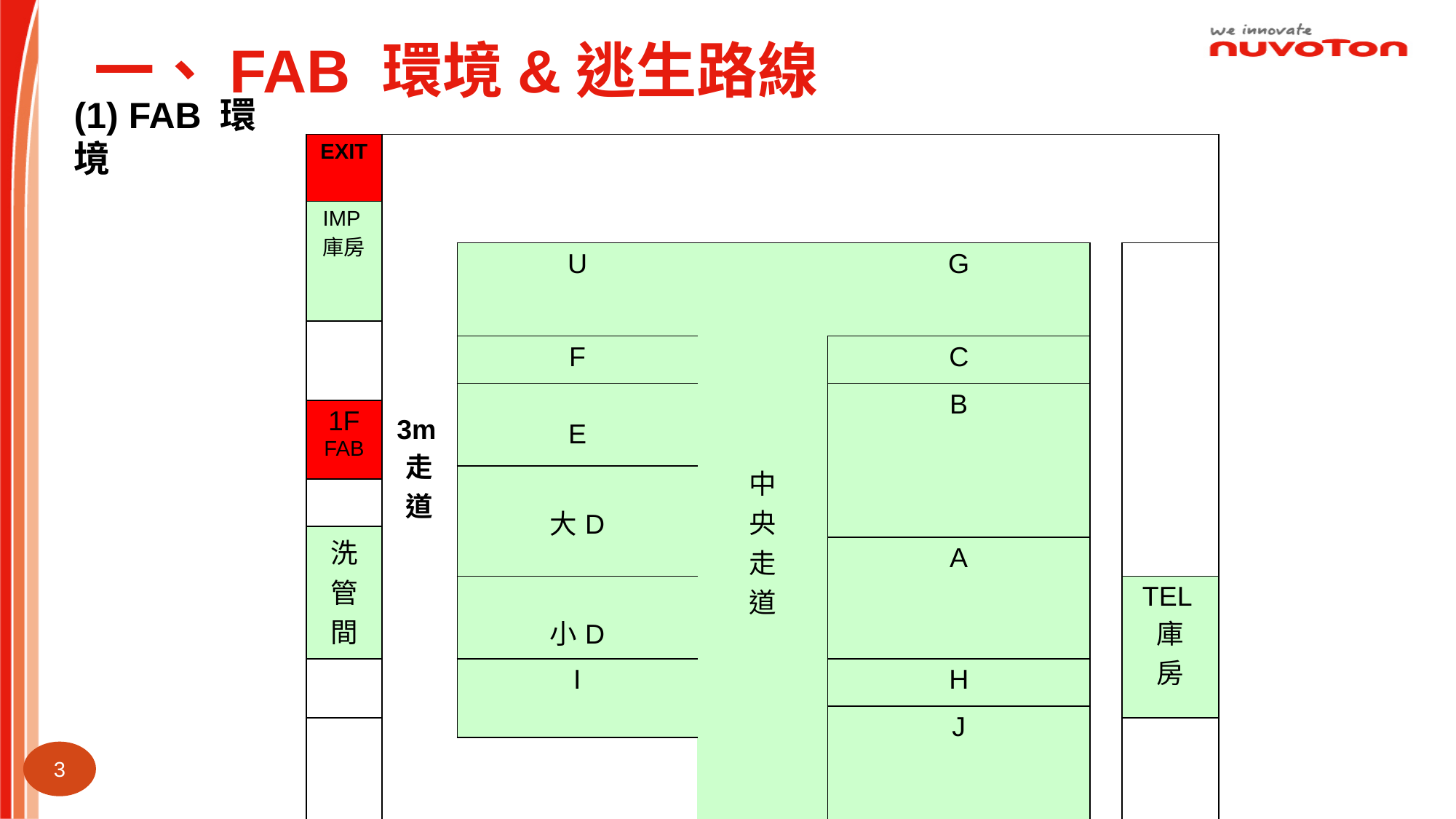

# 一、FAB 環境&逃生路線
| EXIT | 3m走道 |  |  |  |  |  |
| --- | --- | --- | --- | --- | --- | --- |
| IMP庫房 |  |  |  |  |  |  |
|  |  | U | 中 央 走 道 | G |  |  |
|  |  |  |  |  |  |  |
|  |  | F |  | C |  |  |
|  |  | E |  | B |  |  |
| 1F FAB |  |  |  |  |  |  |
|  |  | 大D |  |  |  |  |
|  |  |  |  |  |  |  |
| 洗管間 |  |  |  |  |  |  |
|  |  |  |  | A |  |  |
|  |  | 小D |  |  |  | TEL庫 房 |
|  |  | I |  | H |  |  |
|  |  |  |  | J |  |  |
|  |  |  |  |  |  |  |
|  |  |  |  |  |  |  |
(1) FAB 環境

3